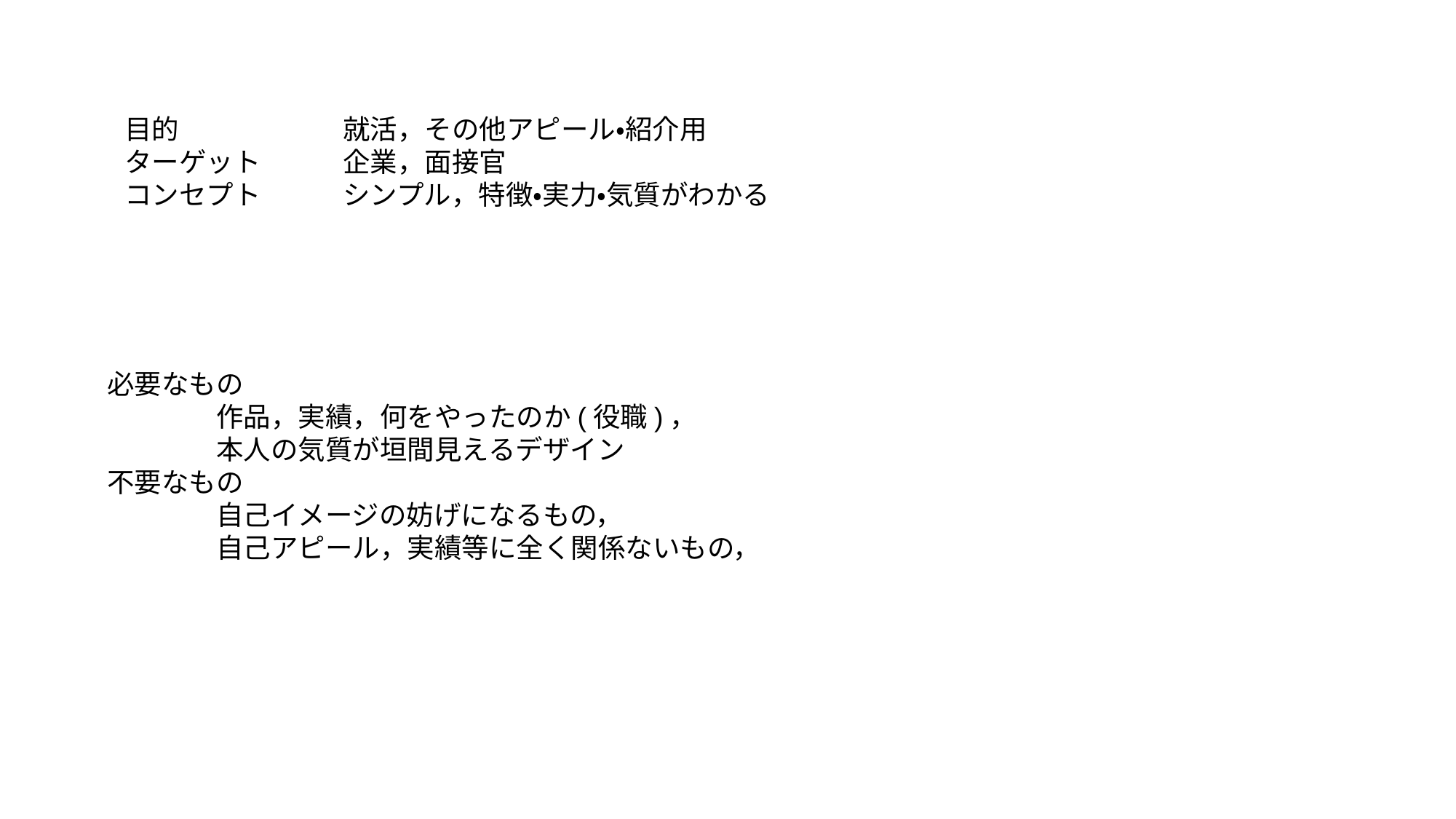

目的		就活，その他アピール・紹介用
ターゲット	企業，面接官
コンセプト	シンプル，特徴・実力・気質がわかる
必要なもの
	作品，実績，何をやったのか(役職)，
	本人の気質が垣間見えるデザイン
不要なもの
	自己イメージの妨げになるもの，
	自己アピール，実績等に全く関係ないもの，